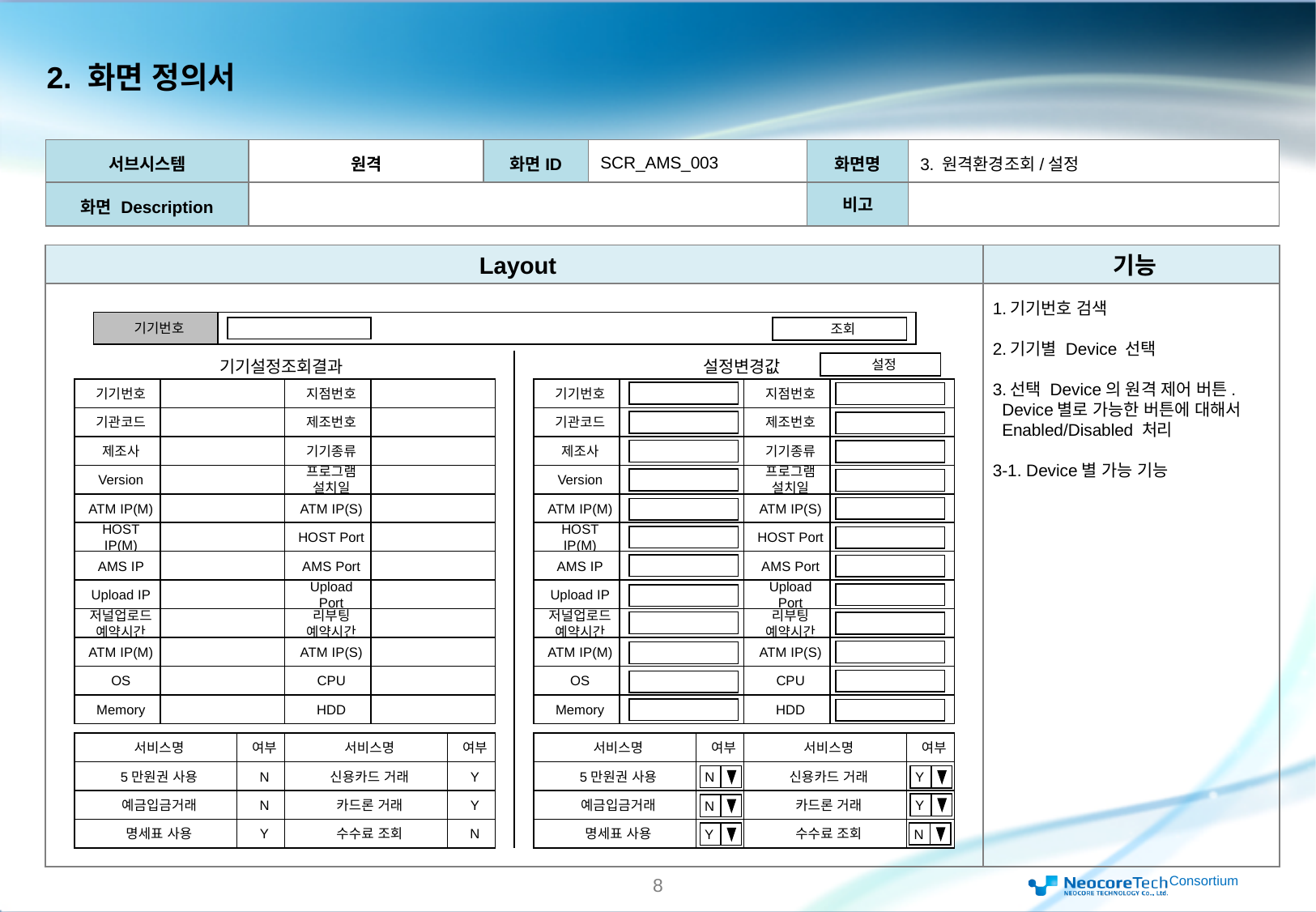

2. 화면 정의서
| 서브시스템 | 원격 | 화면ID | SCR\_AMS\_003 | 화면명 | 3. 원격환경조회/설정 |
| --- | --- | --- | --- | --- | --- |
| 화면 Description |  |  |  | 비고 |  |
Layout
기능
1.기기번호 검색
2.기기별 Device 선택

3.선택 Device의 원격 제어 버튼.
  Device별로 가능한 버튼에 대해서
  Enabled/Disabled 처리

3-1. Device별 가능 기능

기기번호

조회
기기설정조회결과
설정변경값
설정
기기번호

지점번호

기기번호

지점번호

기관코드

제조번호

기관코드

제조번호

제조사

기기종류

제조사

기기종류

Version

프로그램 설치일

Version

프로그램 설치일

ATM IP(M)

ATM IP(S)

ATM IP(M)

ATM IP(S)

HOST IP(M)

HOST Port

HOST IP(M)

HOST Port

AMS IP

AMS Port

AMS IP

AMS Port

Upload IP

Upload Port

Upload IP

Upload Port

저널업로드예약시간

리부팅 예약시간

저널업로드예약시간

리부팅 예약시간

ATM IP(M)

ATM IP(S)

ATM IP(M)

ATM IP(S)

OS

CPU

OS

CPU

Memory

HDD

Memory

HDD

서비스명
여부
서비스명
여부
서비스명
여부
서비스명
여부
5만원권 사용
N
신용카드 거래
Y
5만원권 사용

신용카드 거래

N
Y

예금입금거래
N
카드론 거래
Y
예금입금거래

카드론 거래

Y
N

명세표 사용
Y
수수료 조회
N
명세표 사용

수수료 조회

N
Y